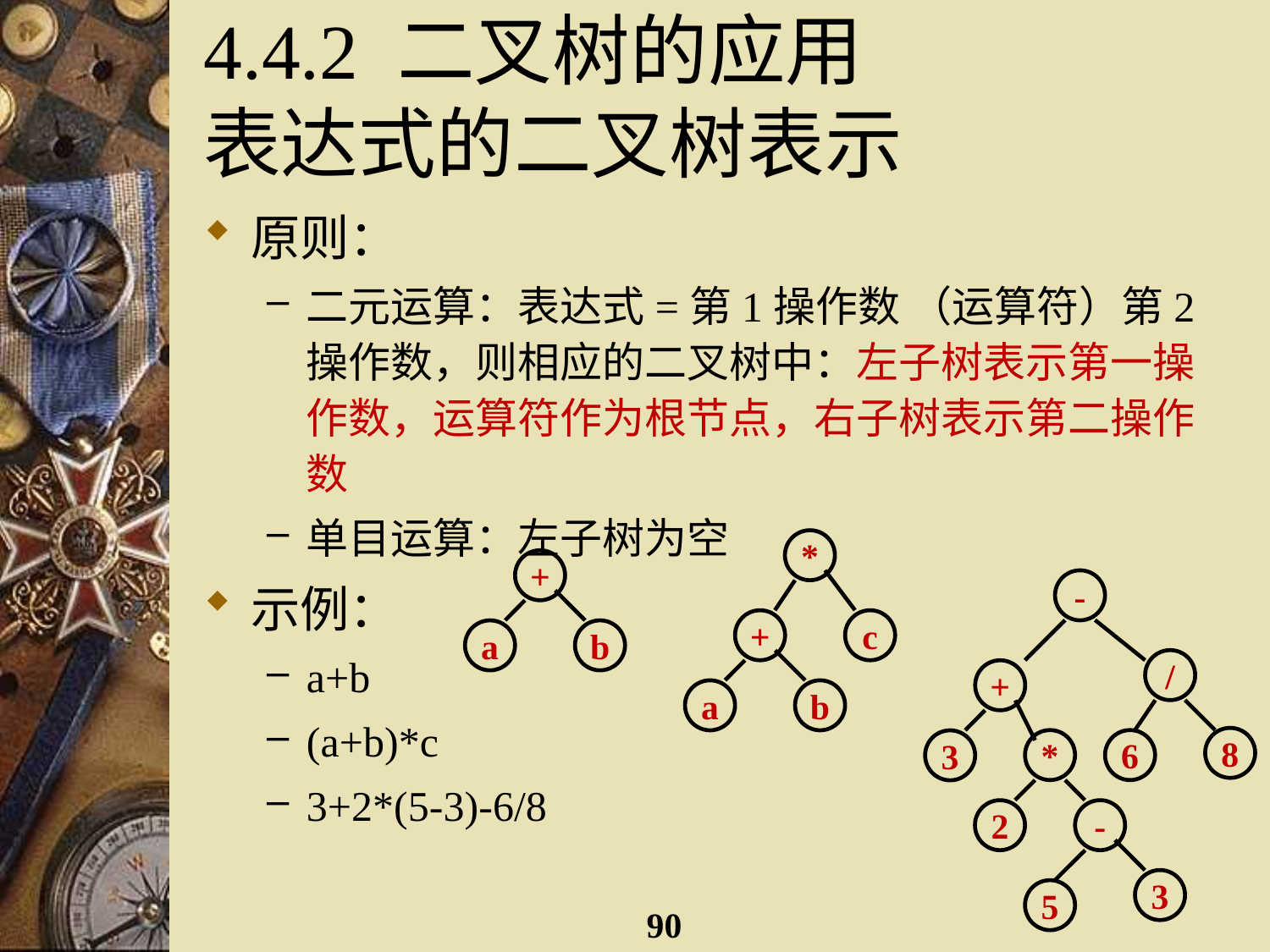

# 4.4.2 二叉树的应用 表达式的二叉树表示
原则：
二元运算：表达式=第1操作数 （运算符）第2操作数，则相应的二叉树中：左子树表示第一操作数，运算符作为根节点，右子树表示第二操作数
单目运算：左子树为空
示例：
a+b
(a+b)*c
3+2*(5-3)-6/8
*

+
c

a
b
+

a
b
-

/
+

8
*
6
3

2
-

3
5